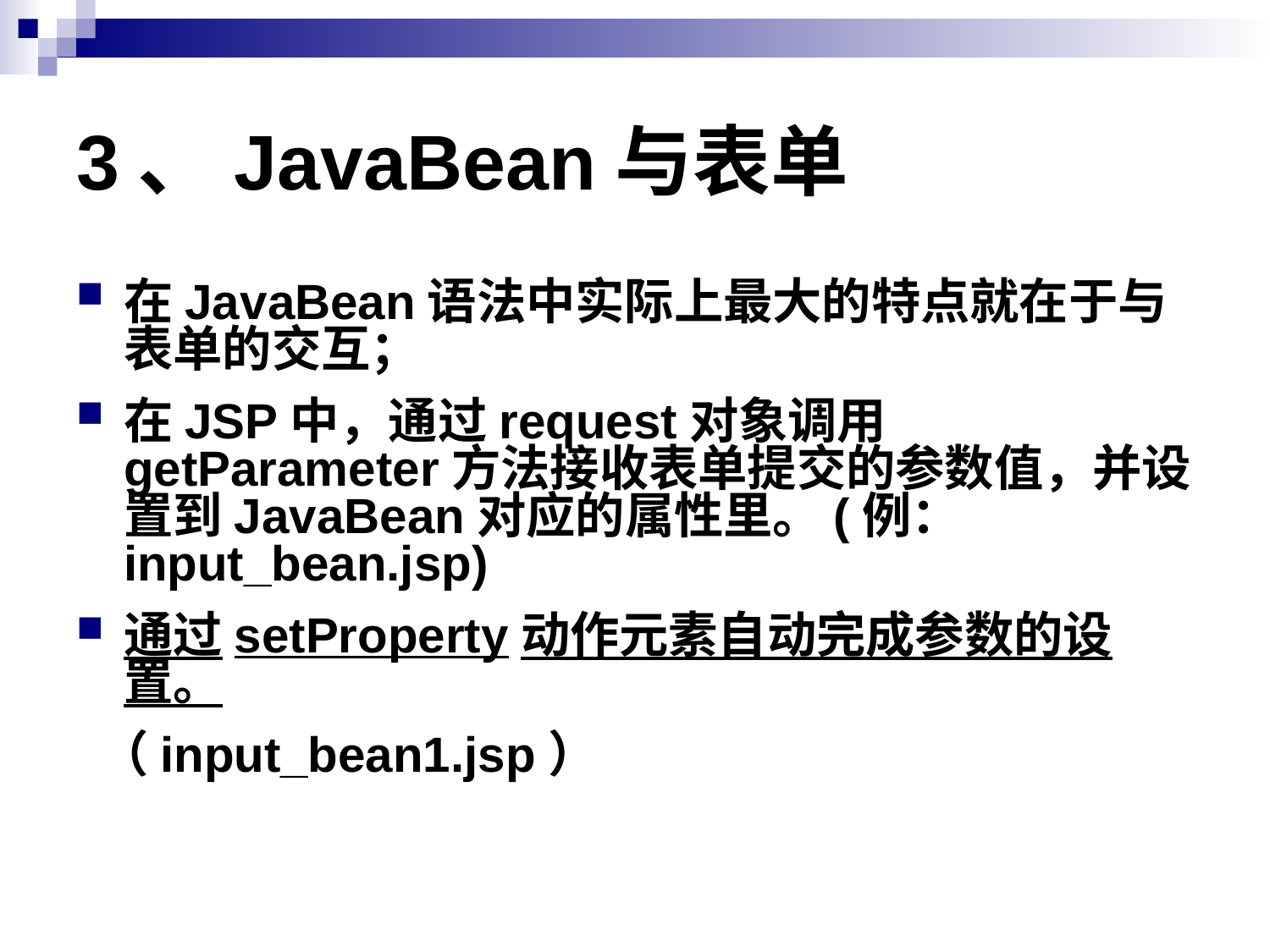

# 3、JavaBean与表单
在JavaBean语法中实际上最大的特点就在于与表单的交互；
在JSP中，通过request对象调用getParameter方法接收表单提交的参数值，并设置到JavaBean对应的属性里。(例：input_bean.jsp)
通过setProperty动作元素自动完成参数的设置。
 （input_bean1.jsp）
11